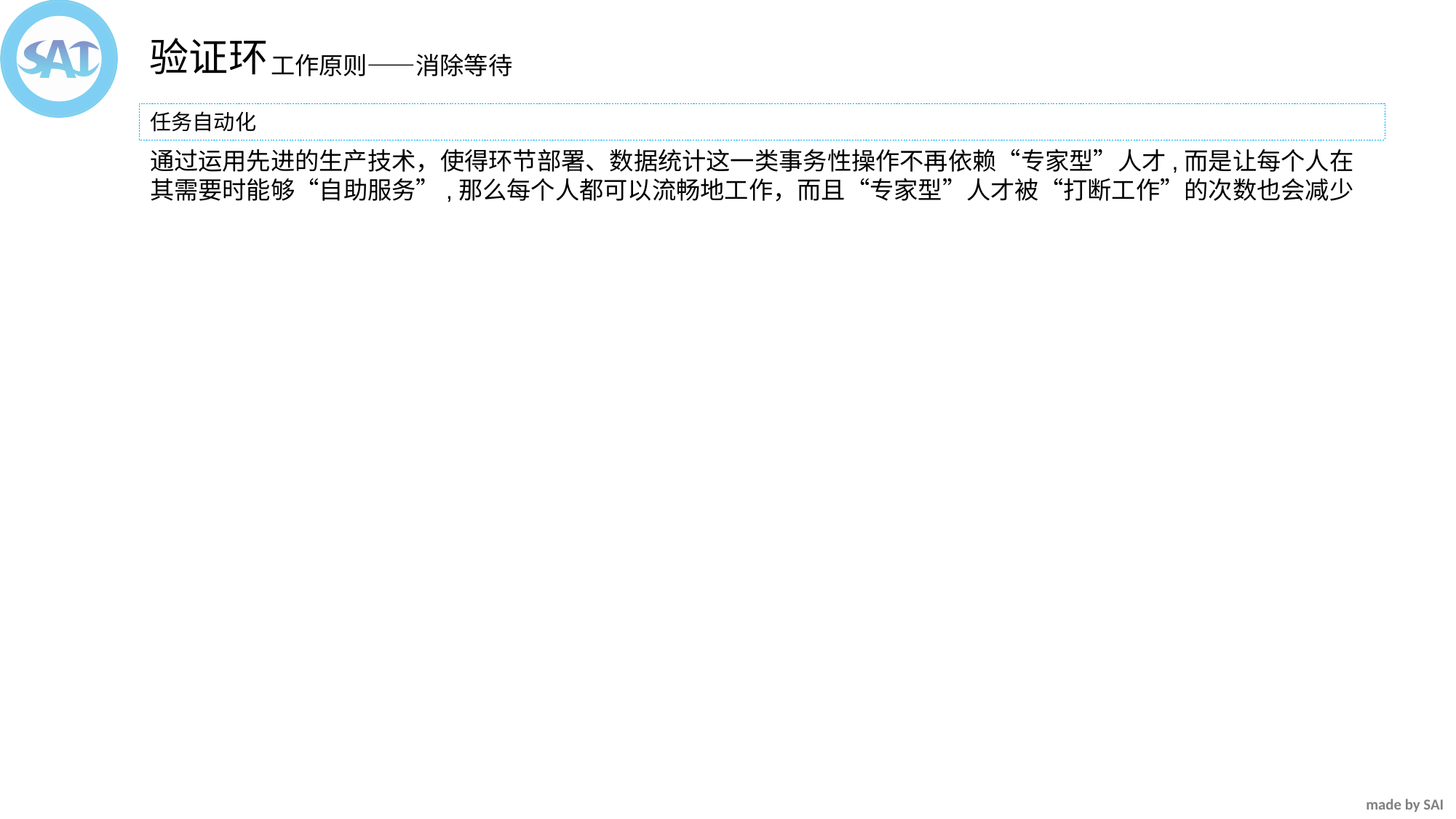

验证环
工作原则——消除等待
任务自动化
通过运用先进的生产技术，使得环节部署、数据统计这一类事务性操作不再依赖“专家型”人才,而是让每个人在其需要时能够“自助服务”,那么每个人都可以流畅地工作，而且“专家型”人才被“打断工作”的次数也会减少